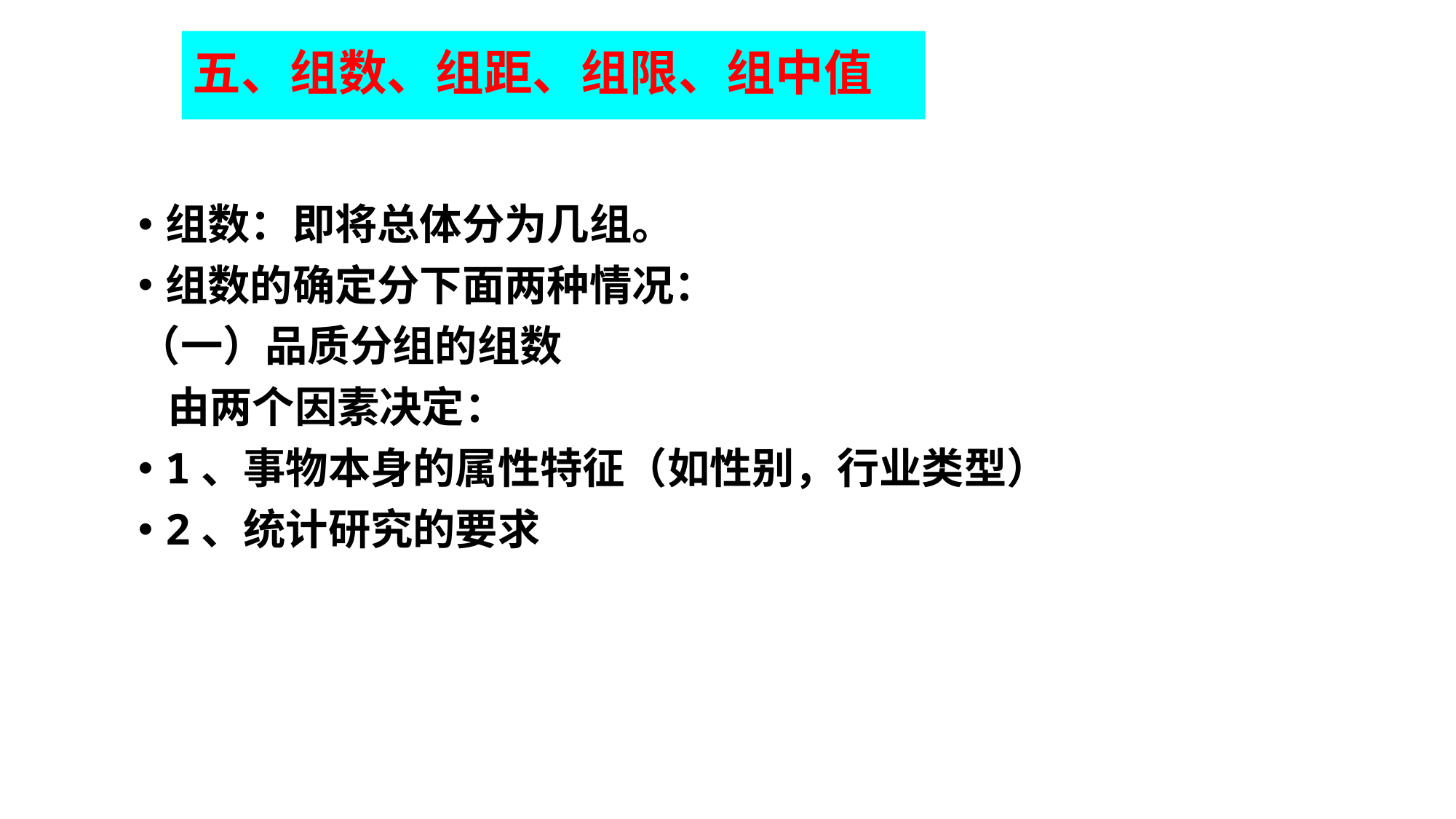

# 五、组数、组距、组限、组中值
组数：即将总体分为几组。
组数的确定分下面两种情况：
（一）品质分组的组数
  由两个因素决定：
1、事物本身的属性特征（如性别，行业类型）
2、统计研究的要求